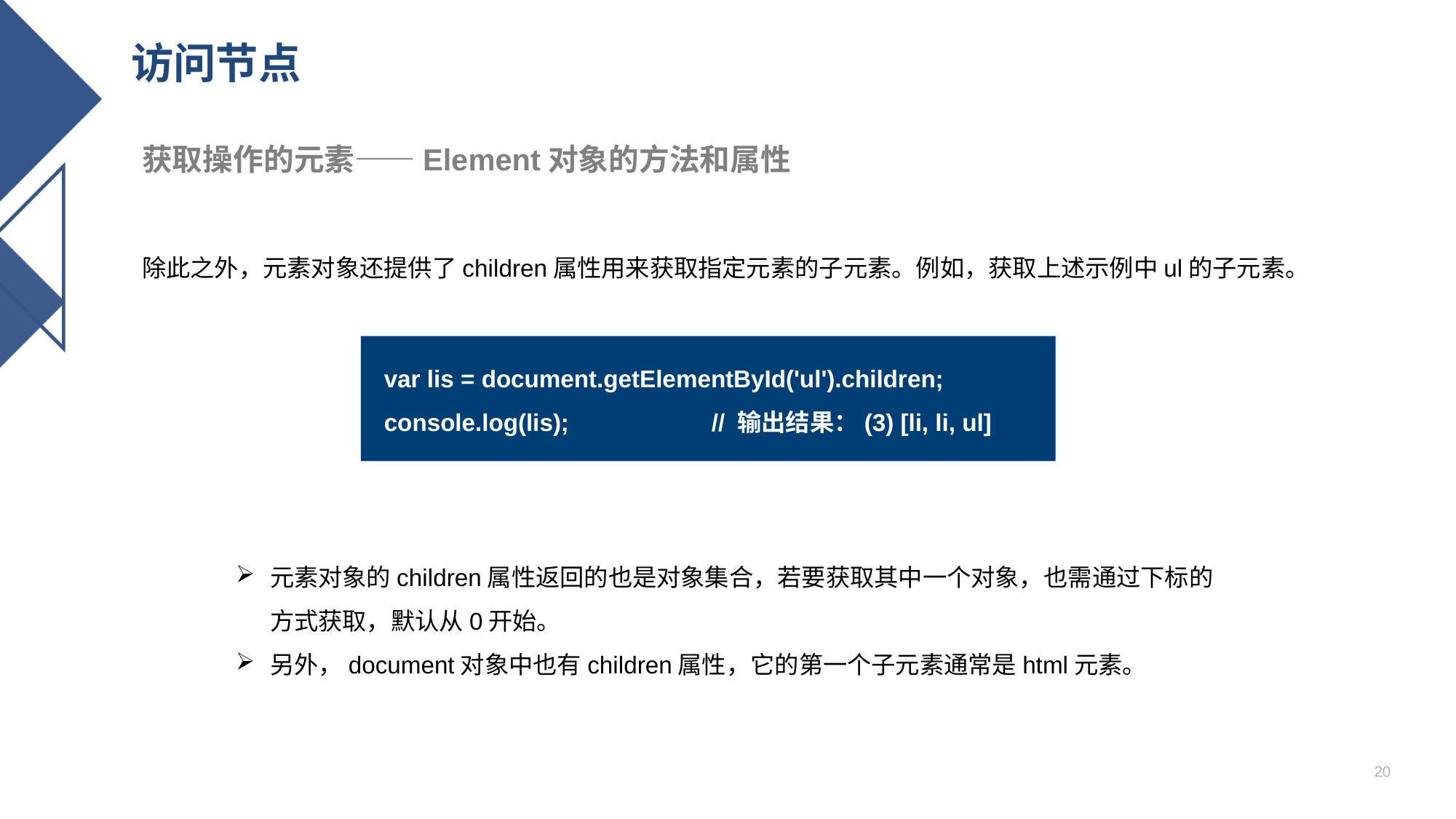

# 访问节点
获取操作的元素——Element对象的方法和属性
除此之外，元素对象还提供了children属性用来获取指定元素的子元素。例如，获取上述示例中ul的子元素。

var lis = document.getElementById('ul').children;
console.log(lis);		// 输出结果：(3) [li, li, ul]
元素对象的children属性返回的也是对象集合，若要获取其中一个对象，也需通过下标的方式获取，默认从0开始。
另外，document对象中也有children属性，它的第一个子元素通常是html元素。
20